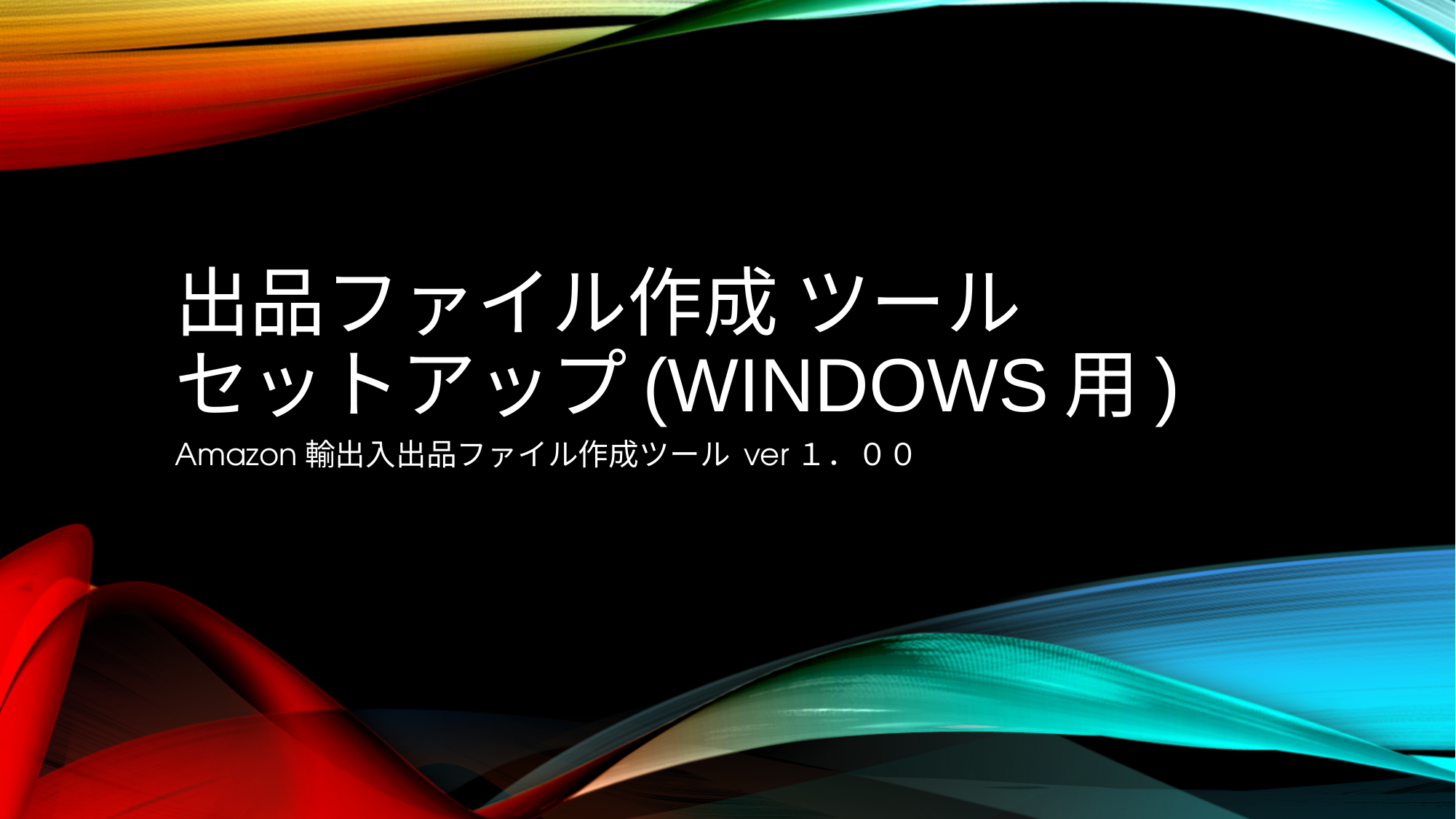

# 出品ファイル作成 ツール セットアップ(WINDOWS用)
Amazon輸出入出品ファイル作成ツール ver１．００